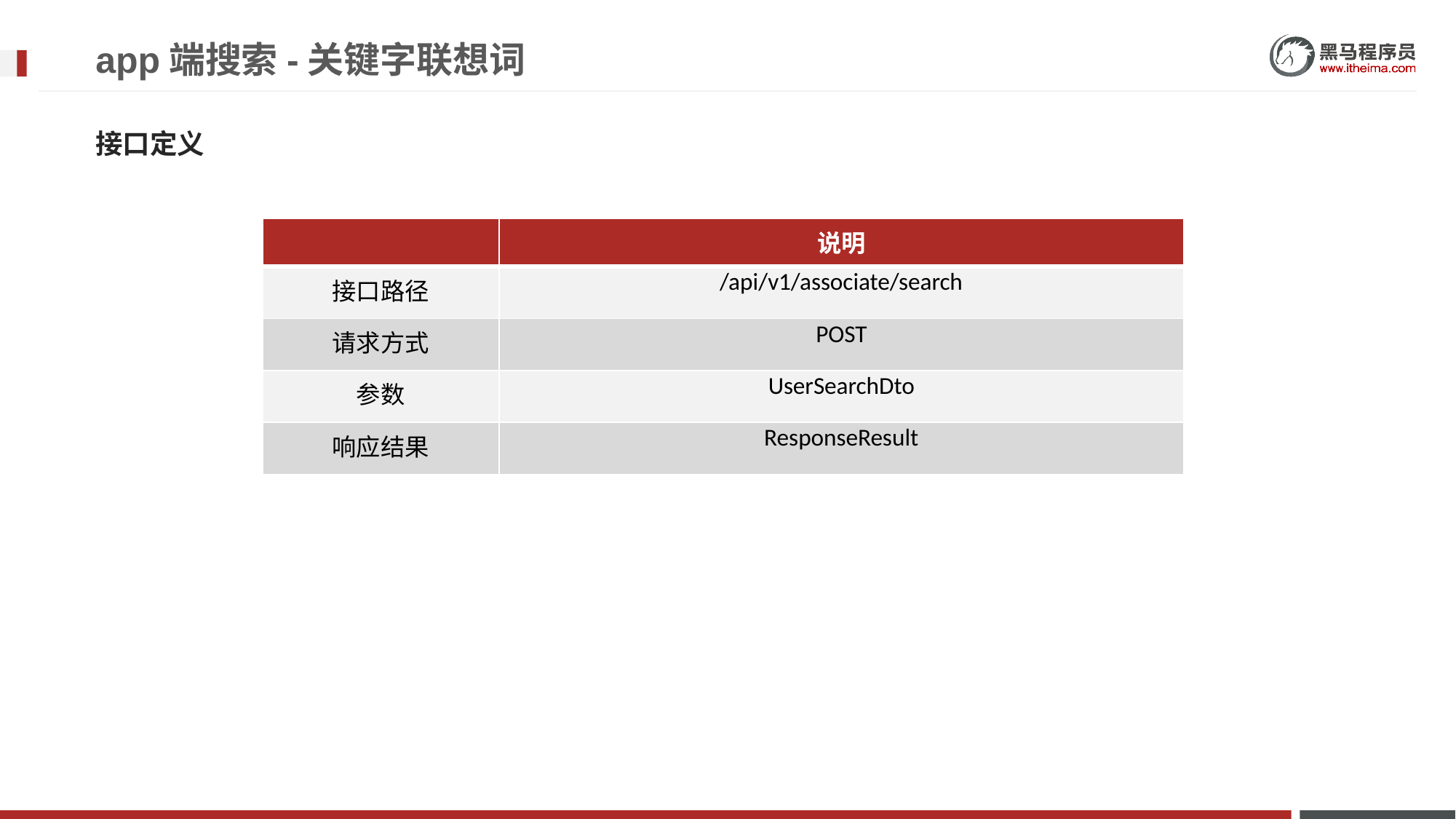

# app端搜索-关键字联想词
接口定义
|  | 说明 |
| --- | --- |
| 接口路径 | /api/v1/associate/search |
| 请求方式 | POST |
| 参数 | UserSearchDto |
| 响应结果 | ResponseResult |